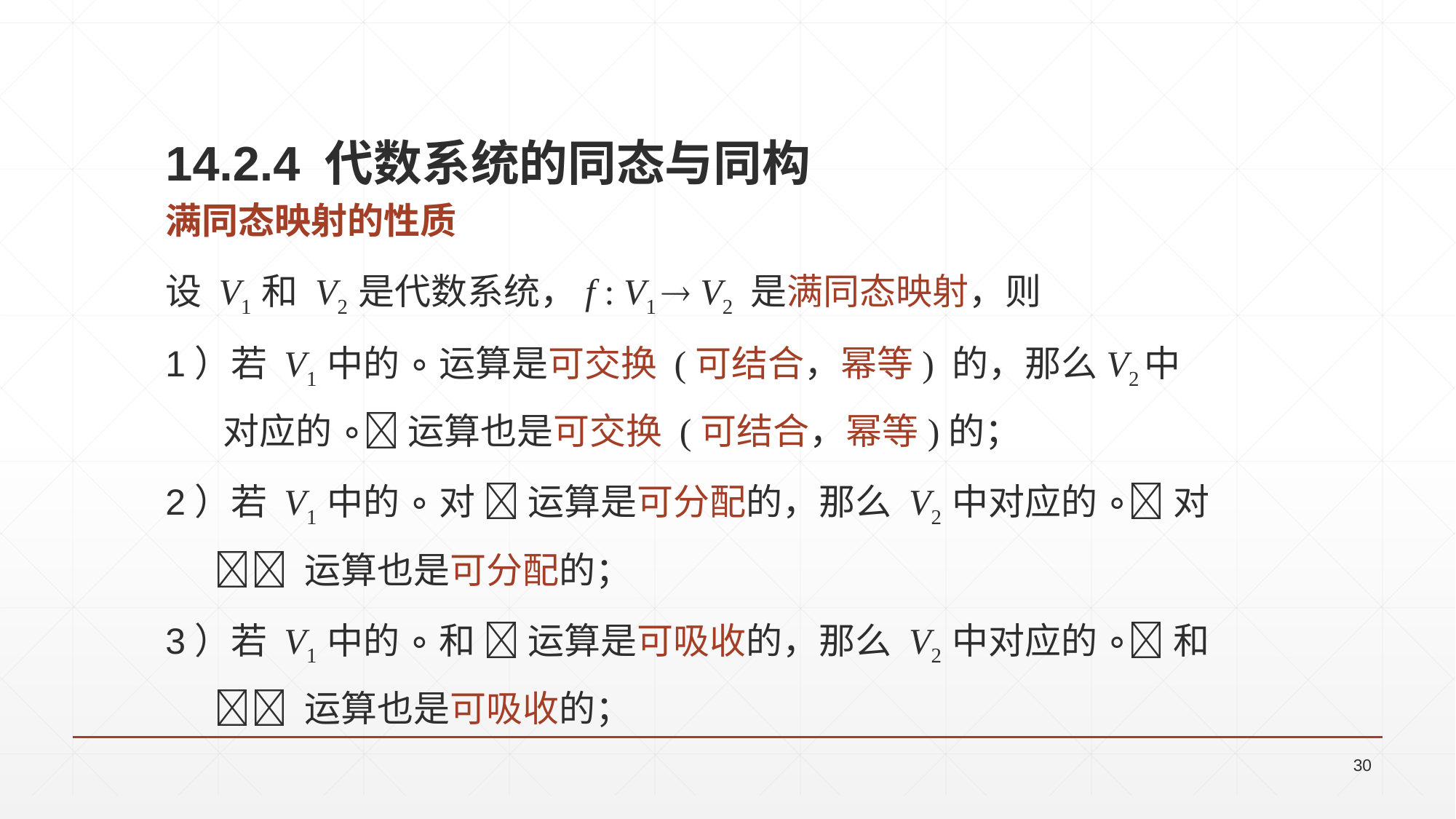

14.2.4 代数系统的同态与同构
满同态映射的性质
设 V1 和 V2 是代数系统，f : V1 → V2 是满同态映射，则
1）若 V1 中的 ∘ 运算是可交换 (可结合，幂等) 的，那么V2中
      对应的 ∘′ 运算也是可交换 (可结合，幂等)的；
2）若 V1 中的 ∘ 对 ∗ 运算是可分配的，那么 V2 中对应的 ∘′ 对
      ∗′ 运算也是可分配的；
3）若 V1 中的 ∘ 和 ∗ 运算是可吸收的，那么 V2 中对应的 ∘′ 和
      ∗′ 运算也是可吸收的；
30